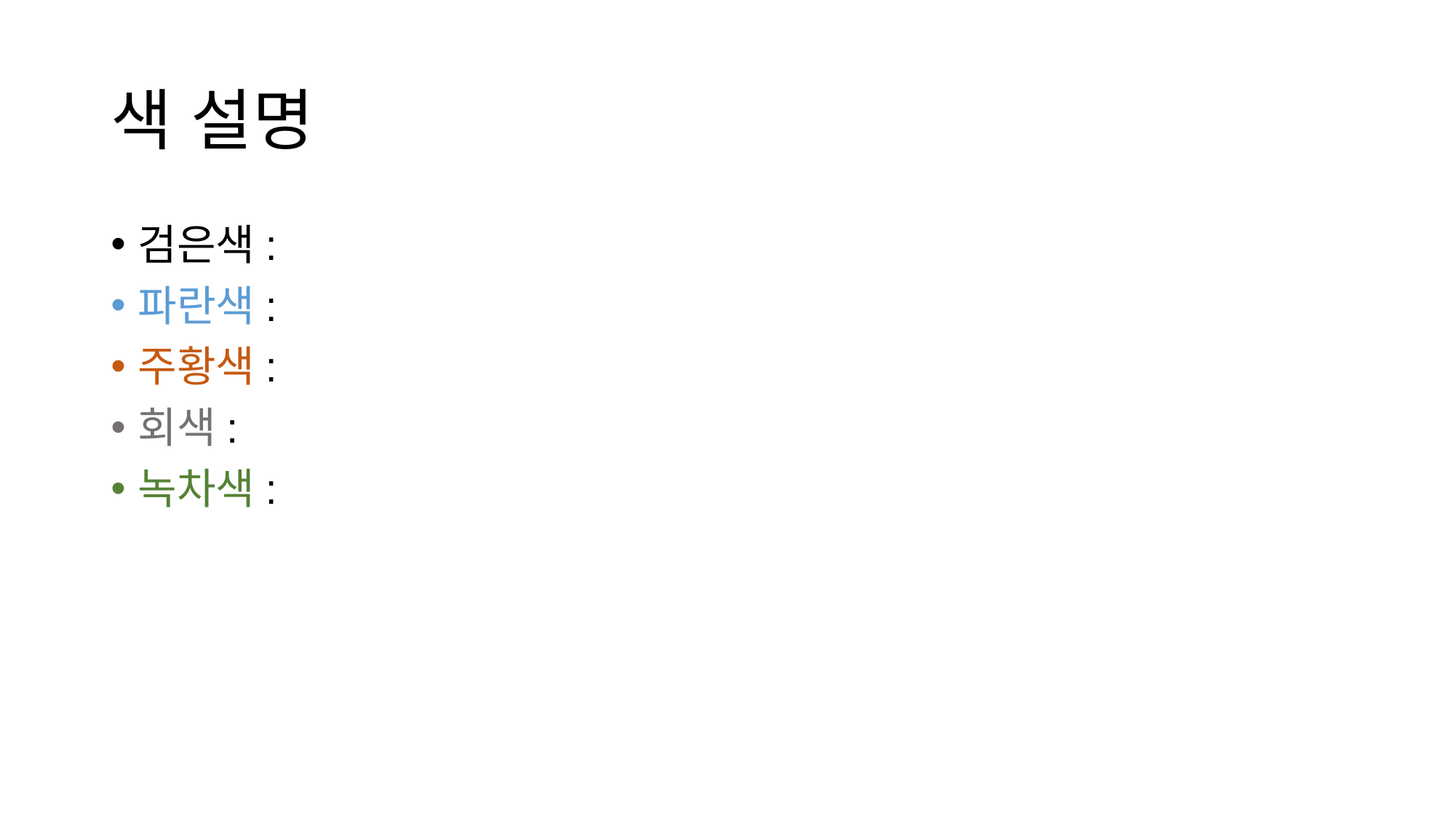

# 색 설명
검은색:
파란색:
주황색:
회색:
녹차색: